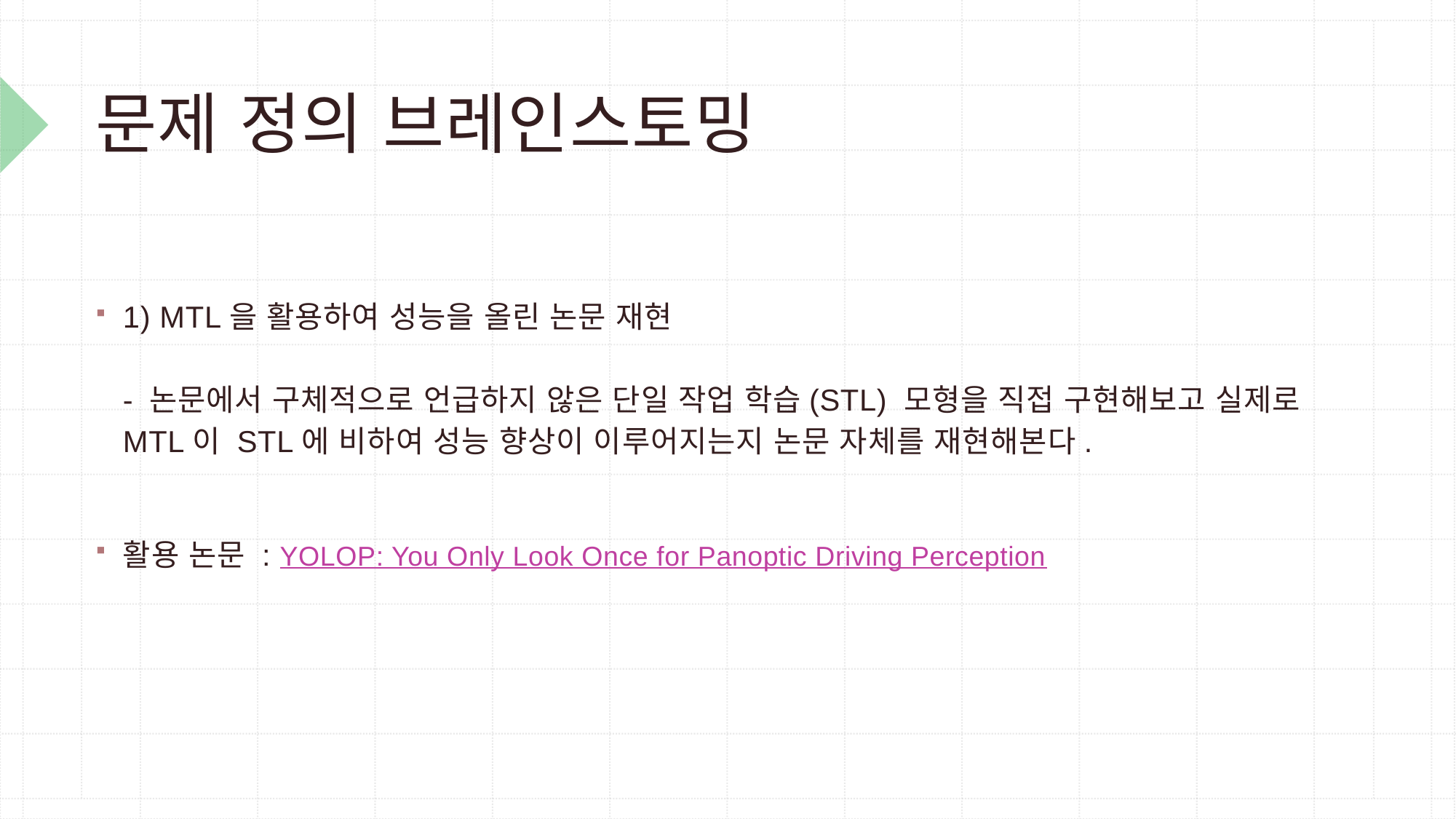

# 문제 정의 브레인스토밍
1) MTL을 활용하여 성능을 올린 논문 재현
- 논문에서 구체적으로 언급하지 않은 단일 작업 학습(STL) 모형을 직접 구현해보고 실제로 MTL이 STL에 비하여 성능 향상이 이루어지는지 논문 자체를 재현해본다.

활용 논문 : YOLOP: You Only Look Once for Panoptic Driving Perception